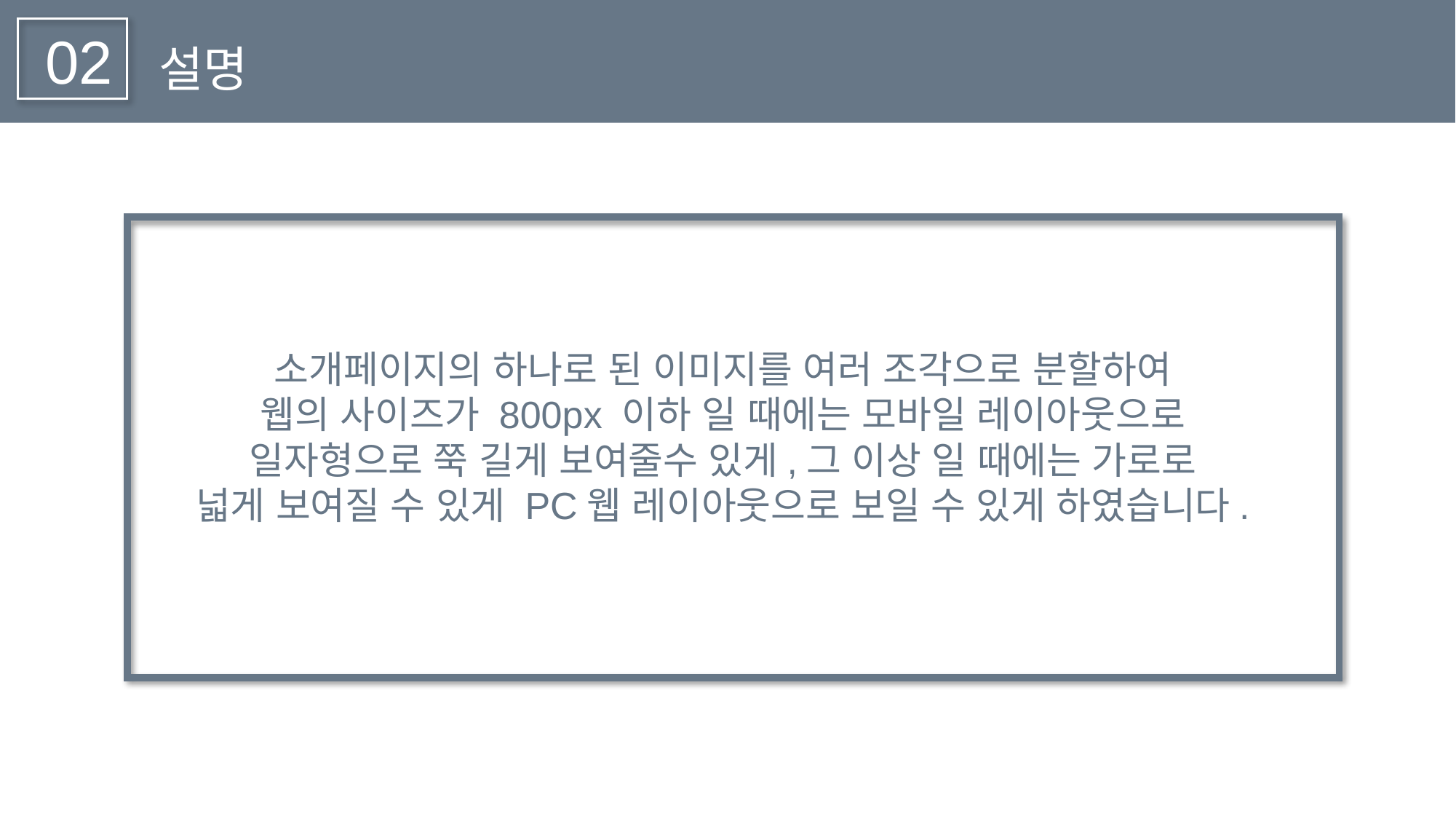

02
설명

소개페이지의 하나로 된 이미지를 여러 조각으로 분할하여
웹의 사이즈가 800px 이하 일 때에는 모바일 레이아웃으로
일자형으로 쭉 길게 보여줄수 있게,그 이상 일 때에는 가로로
넓게 보여질 수 있게 PC웹 레이아웃으로 보일 수 있게 하였습니다.